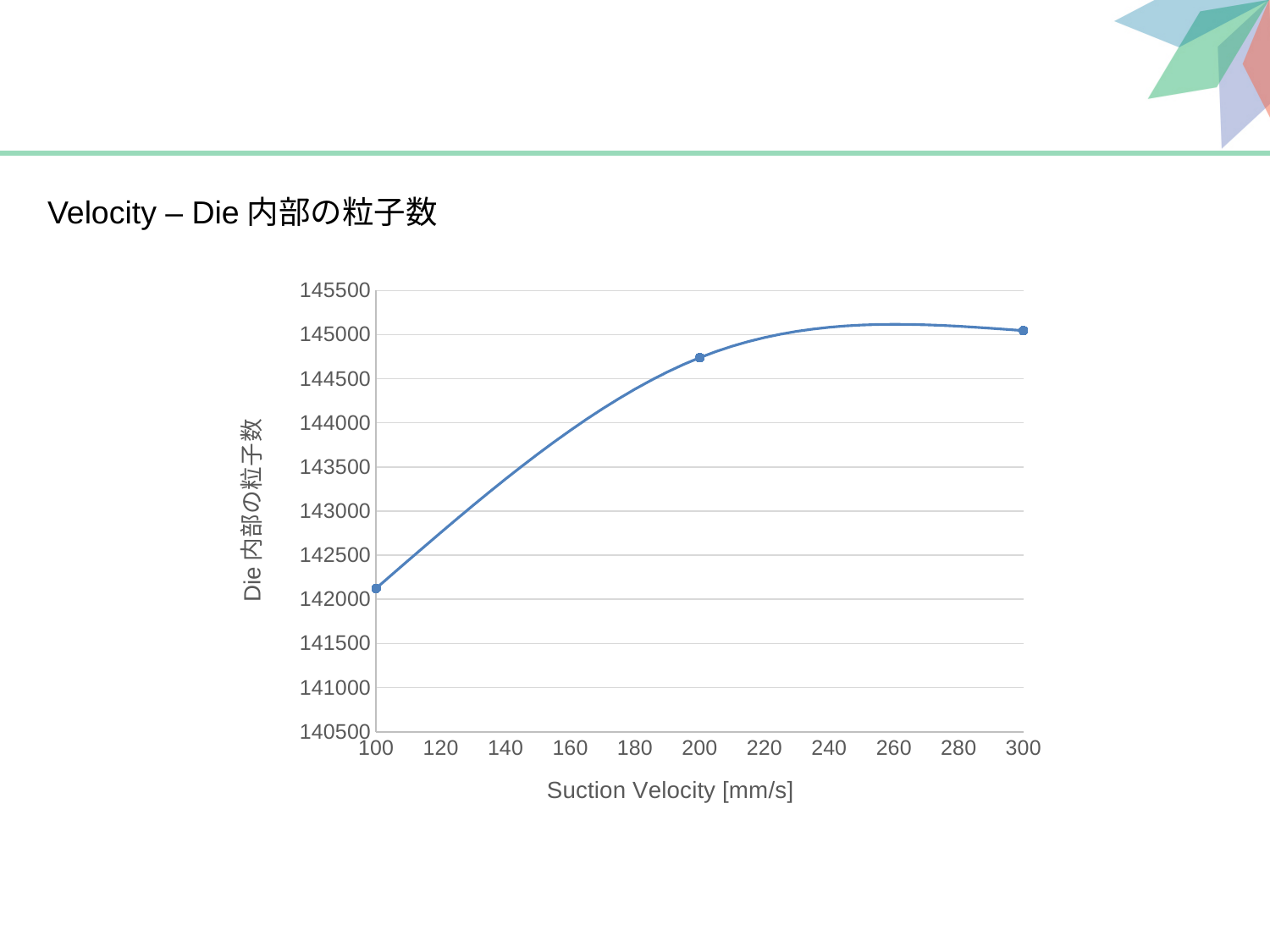

#

Velocity – Die内部の粒子数

### Chart

| Category | Y の値 |
|---|---|